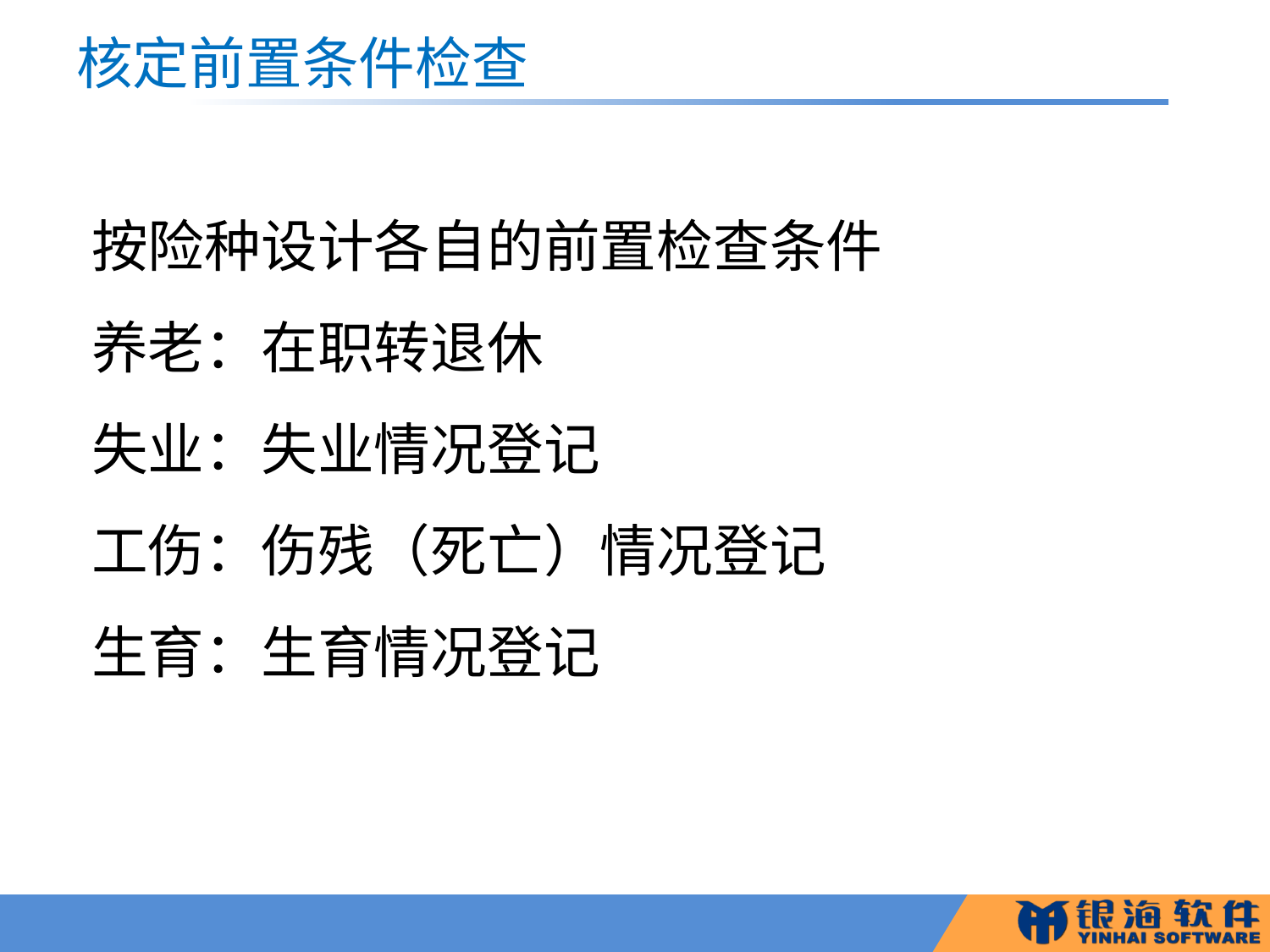

# 核定前置条件检查
按险种设计各自的前置检查条件
养老：在职转退休
失业：失业情况登记
工伤：伤残（死亡）情况登记
生育：生育情况登记